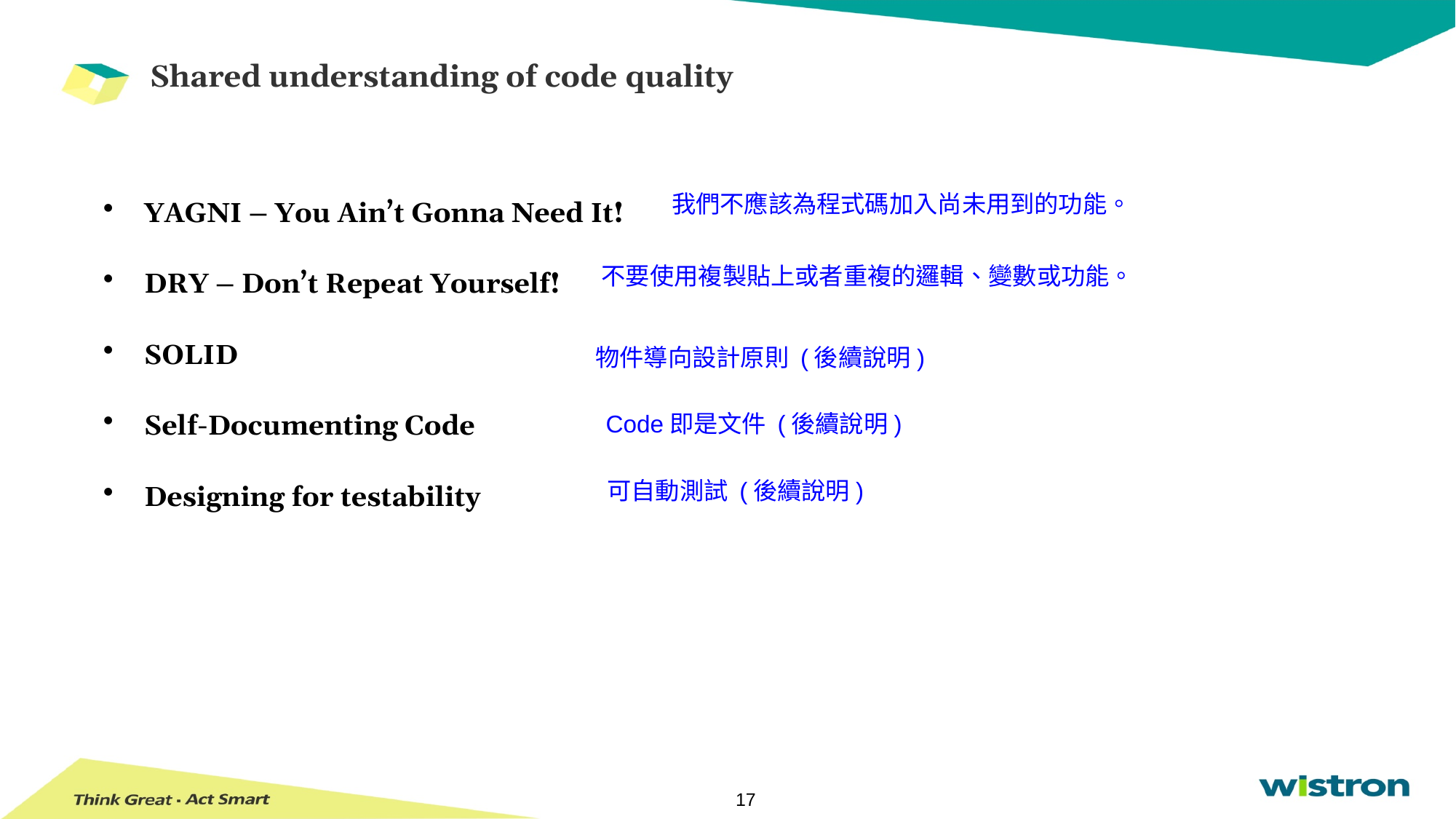

Shared understanding of code quality
YAGNI – You Ain’t Gonna Need It!
DRY – Don’t Repeat Yourself!
SOLID
Self-Documenting Code
Designing for testability
我們不應該為程式碼加入尚未用到的功能。
不要使用複製貼上或者重複的邏輯、變數或功能。
物件導向設計原則 (後續說明)
Code即是文件 (後續說明)
可自動測試 (後續說明)
17